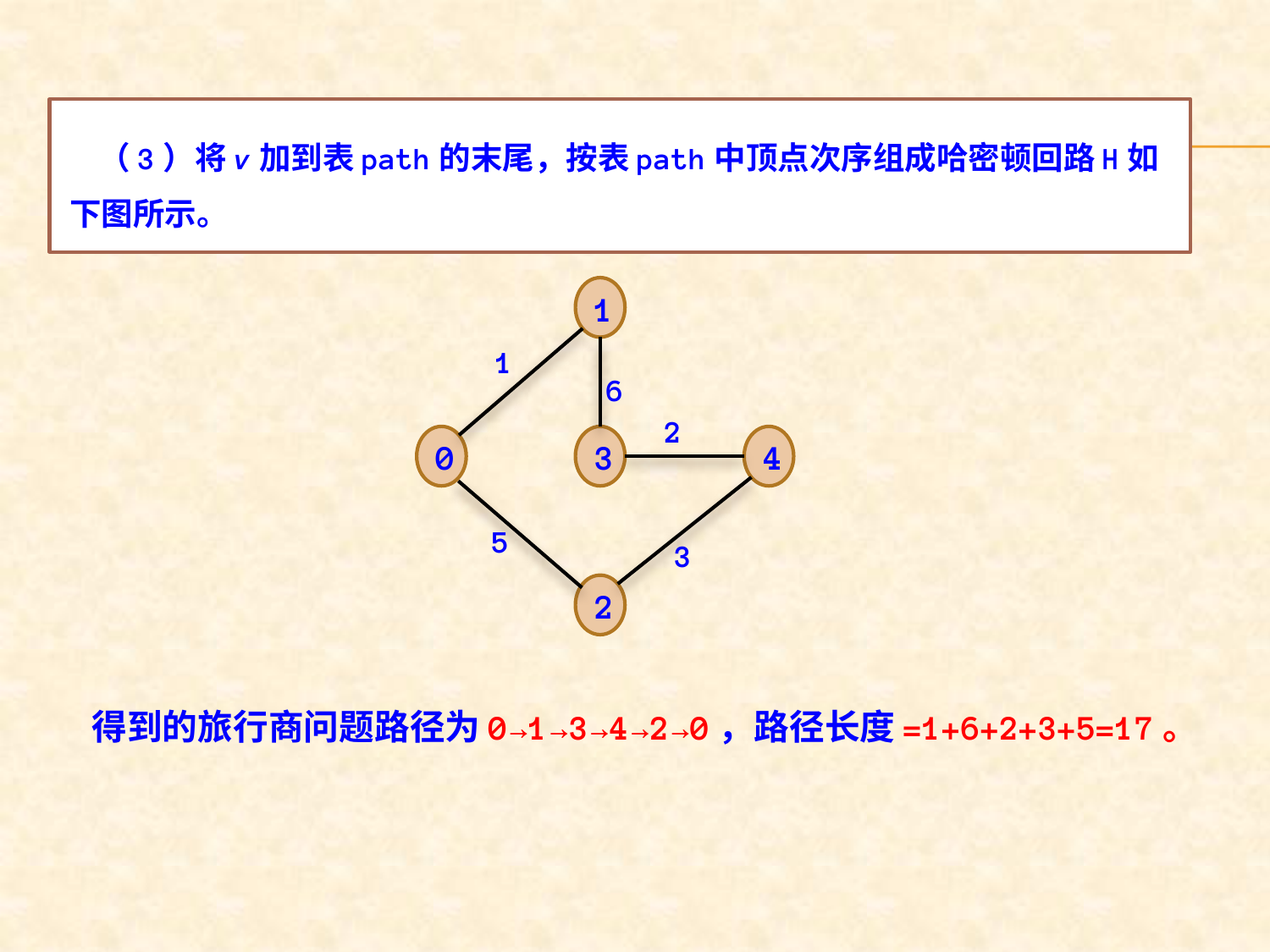

（3）将v加到表path的末尾，按表path中顶点次序组成哈密顿回路H如下图所示。
1
1
2
0
3
4
3
2
6
5
得到的旅行商问题路径为0→1→3→4→2→0，路径长度=1+6+2+3+5=17。